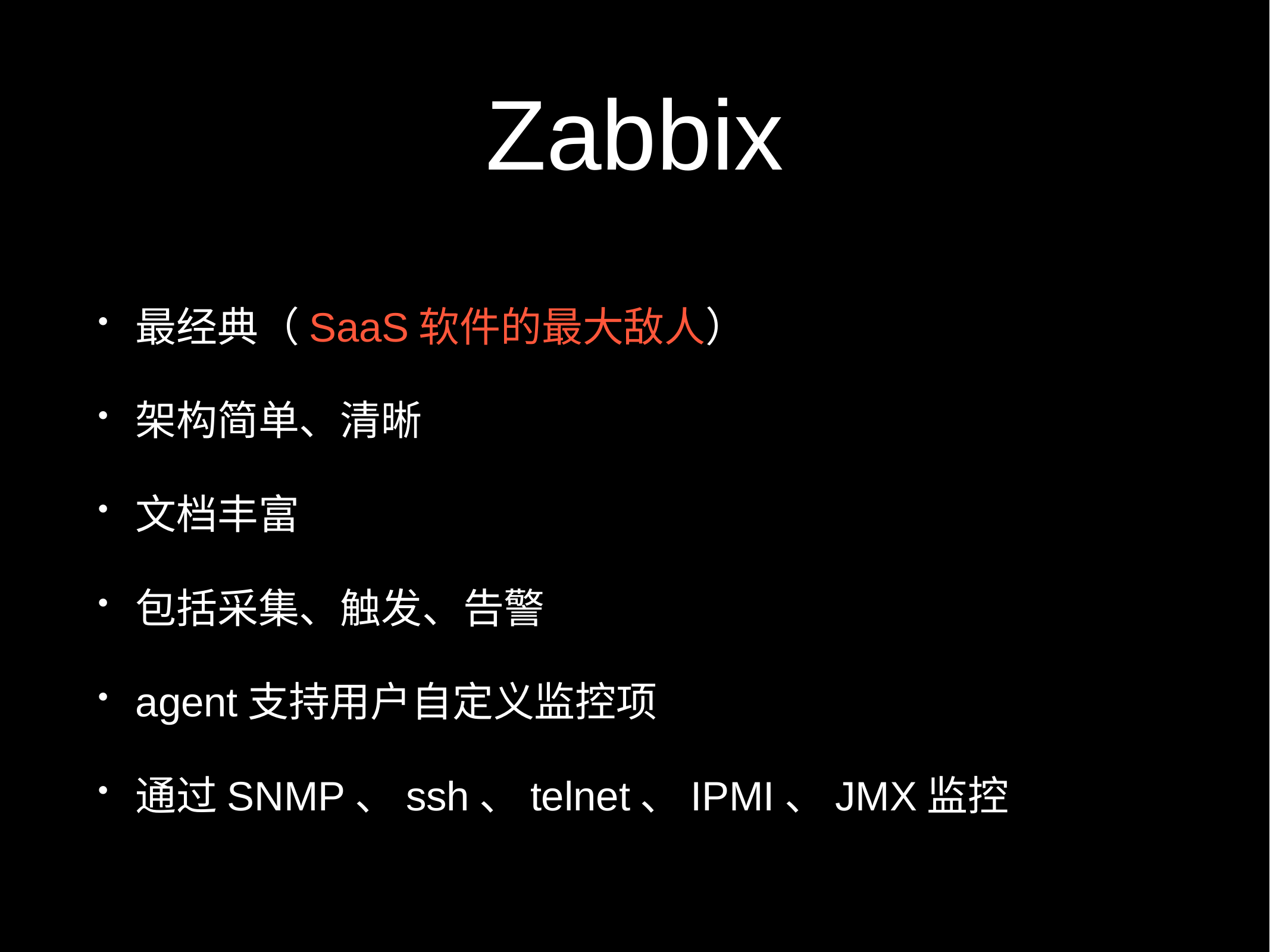

# Zabbix
最经典（SaaS软件的最大敌人）
架构简单、清晰
文档丰富
包括采集、触发、告警
agent支持用户自定义监控项
通过SNMP、ssh、telnet、IPMI、JMX监控